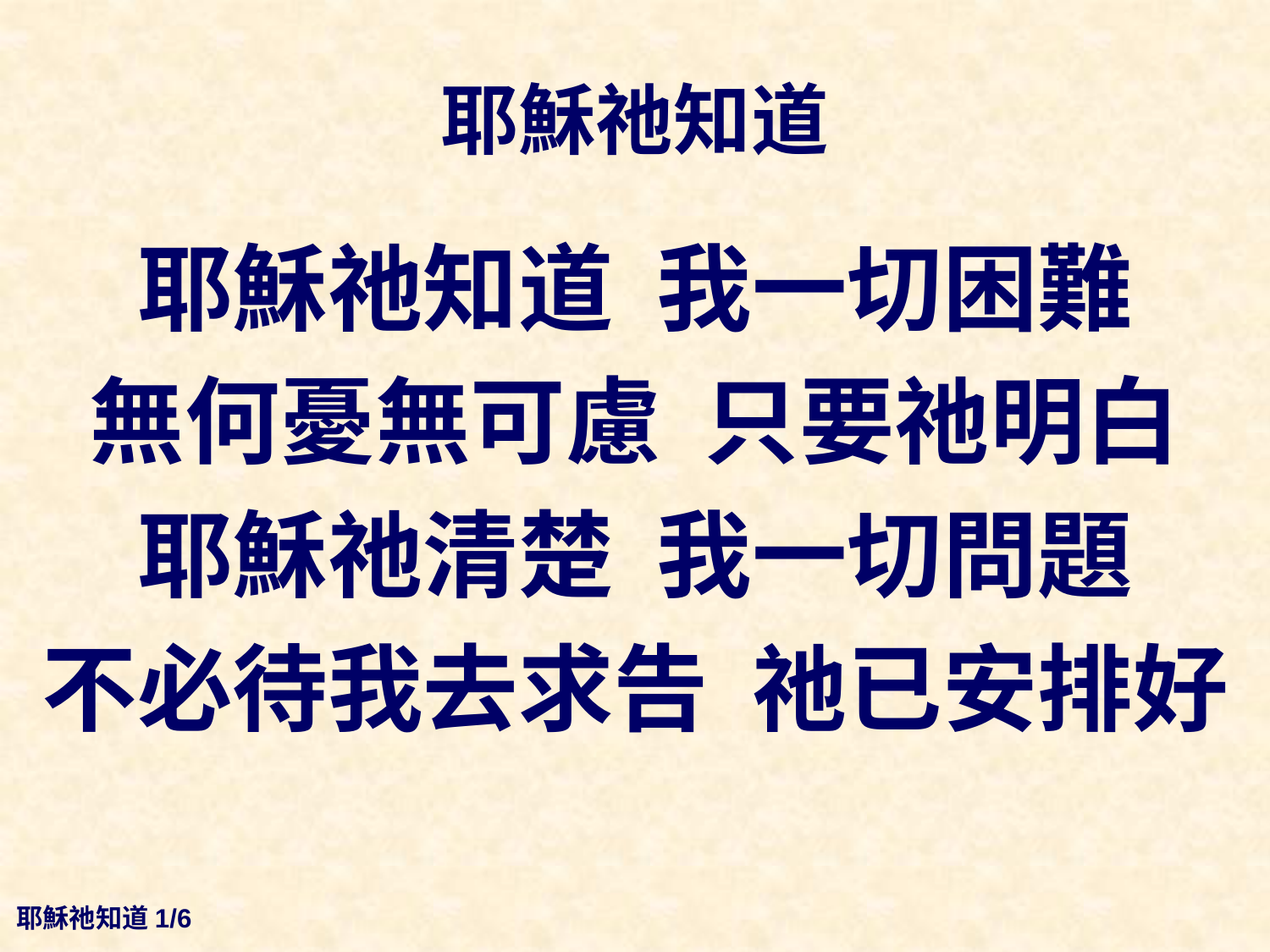

# 耶穌祂知道
耶穌祂知道  我一切困難
無何憂無可慮  只要祂明白
耶穌祂清楚  我一切問題
不必待我去求告  祂已安排好
耶穌祂知道1/6